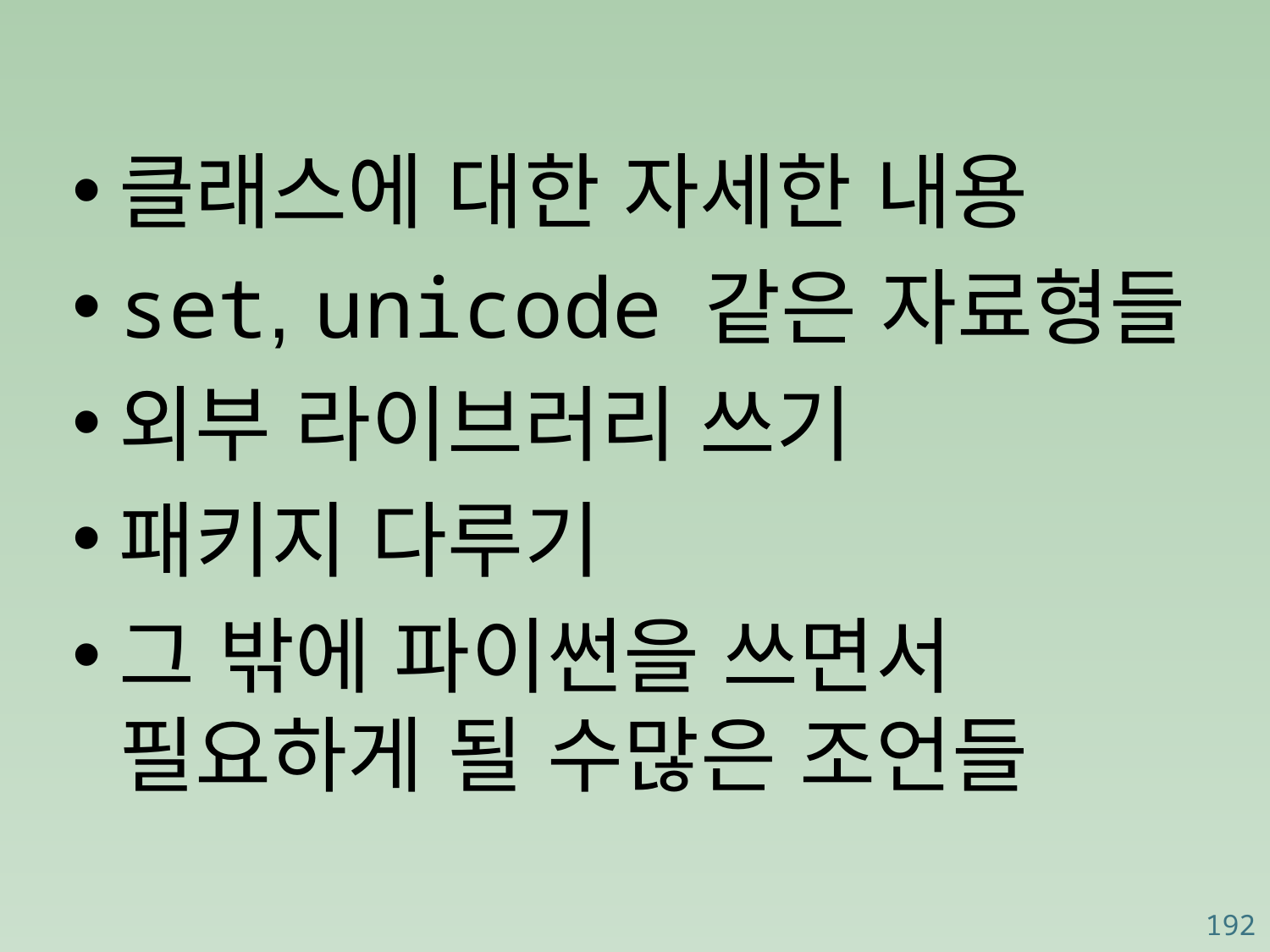

클래스에 대한 자세한 내용
set, unicode 같은 자료형들
외부 라이브러리 쓰기
패키지 다루기
그 밖에 파이썬을 쓰면서 필요하게 될 수많은 조언들
192